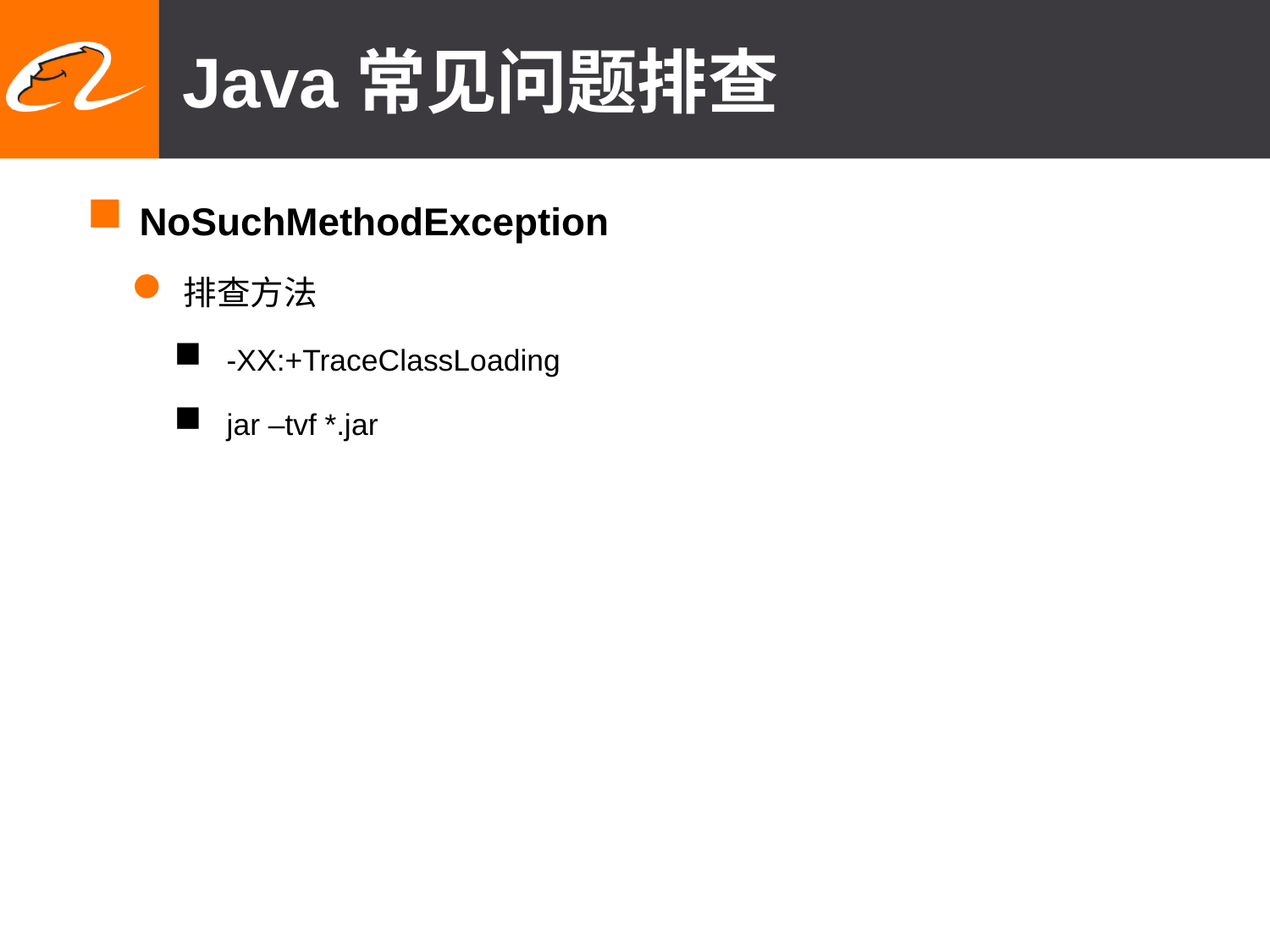

# Java常见问题排查
NoSuchMethodException
排查方法
-XX:+TraceClassLoading
jar –tvf *.jar